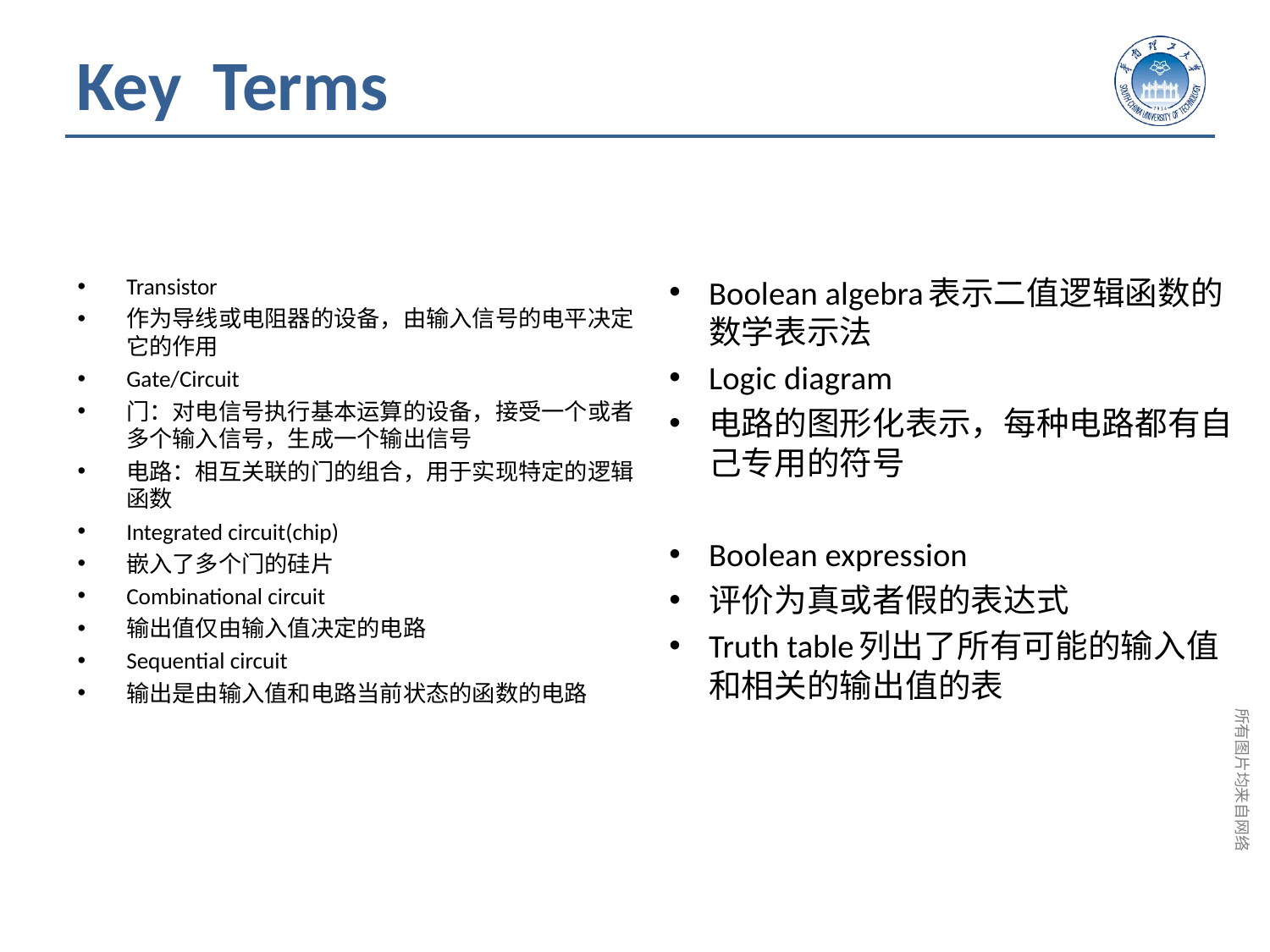

# Key  Terms
Transistor
作为导线或电阻器的设备，由输入信号的电平决定它的作用
Gate/Circuit
门：对电信号执行基本运算的设备，接受一个或者多个输入信号，生成一个输出信号
电路：相互关联的门的组合，用于实现特定的逻辑函数
Integrated circuit(chip)
嵌入了多个门的硅片
Combinational circuit
输出值仅由输入值决定的电路
Sequential circuit
输出是由输入值和电路当前状态的函数的电路

Boolean algebra表示二值逻辑函数的数学表示法
Logic diagram
电路的图形化表示，每种电路都有自己专用的符号

Boolean expression
评价为真或者假的表达式
Truth table列出了所有可能的输入值和相关的输出值的表